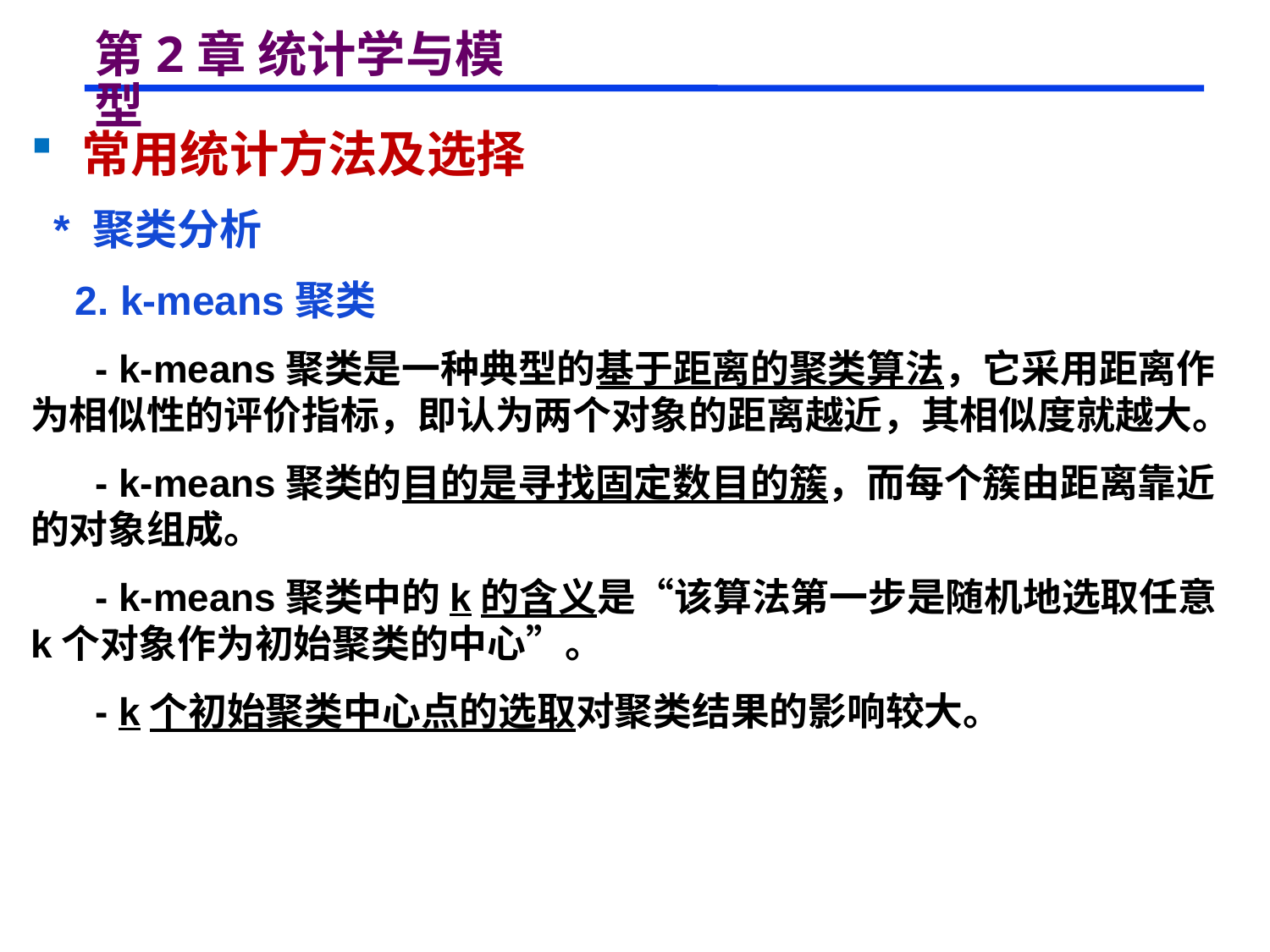

# 第2章 统计学与模型
 常用统计方法及选择
  * 聚类分析
    2. k-means聚类
      - k-means聚类是一种典型的基于距离的聚类算法，它采用距离作为相似性的评价指标，即认为两个对象的距离越近，其相似度就越大。
      - k-means聚类的目的是寻找固定数目的簇，而每个簇由距离靠近的对象组成。
      - k-means聚类中的k的含义是“该算法第一步是随机地选取任意k个对象作为初始聚类的中心”。
      - k个初始聚类中心点的选取对聚类结果的影响较大。